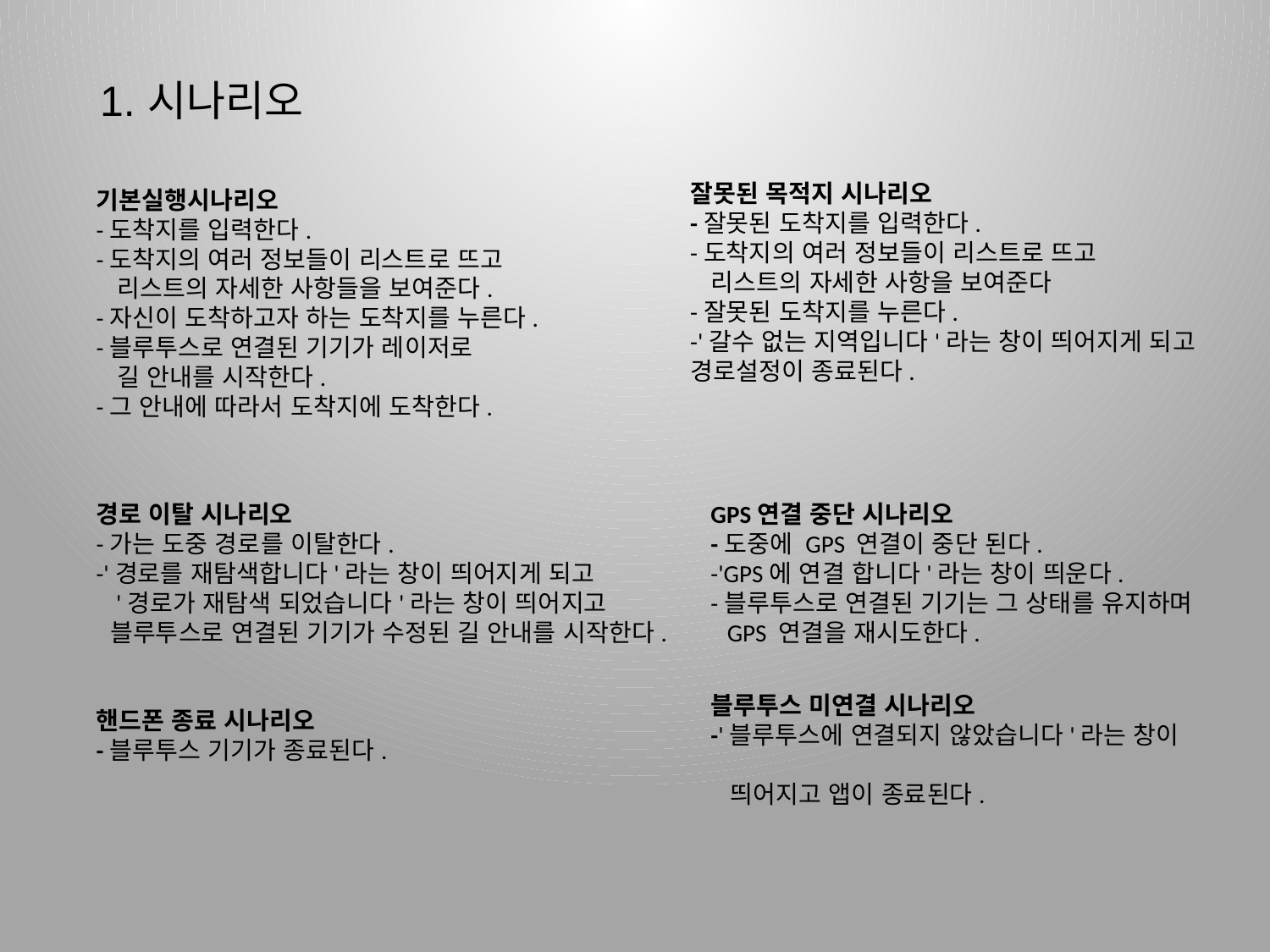

시나리오
잘못된 목적지 시나리오
-잘못된 도착지를 입력한다.
-도착지의 여러 정보들이 리스트로 뜨고
   리스트의 자세한 사항을 보여준다
-잘못된 도착지를 누른다.
-'갈수 없는 지역입니다'라는 창이 띄어지게 되고
경로설정이 종료된다.
기본실행시나리오
-도착지를 입력한다.
-도착지의 여러 정보들이 리스트로 뜨고
   리스트의 자세한 사항들을 보여준다.
-자신이 도착하고자 하는 도착지를 누른다.
-블루투스로 연결된 기기가 레이저로
   길 안내를 시작한다.
-그 안내에 따라서 도착지에 도착한다.
경로 이탈 시나리오
-가는 도중 경로를 이탈한다.
-'경로를 재탐색합니다'라는 창이 띄어지게 되고
  '경로가 재탐색 되었습니다'라는 창이 띄어지고
  블루투스로 연결된 기기가 수정된 길 안내를 시작한다.
GPS연결 중단 시나리오
-도중에 GPS 연결이 중단 된다.
-'GPS에 연결 합니다'라는 창이 띄운다.
-블루투스로 연결된 기기는 그 상태를 유지하며
   GPS 연결을 재시도한다.
블루투스 미연결 시나리오
-'블루투스에 연결되지 않았습니다'라는 창이
  띄어지고 앱이 종료된다.
핸드폰 종료 시나리오
-블루투스 기기가 종료된다.